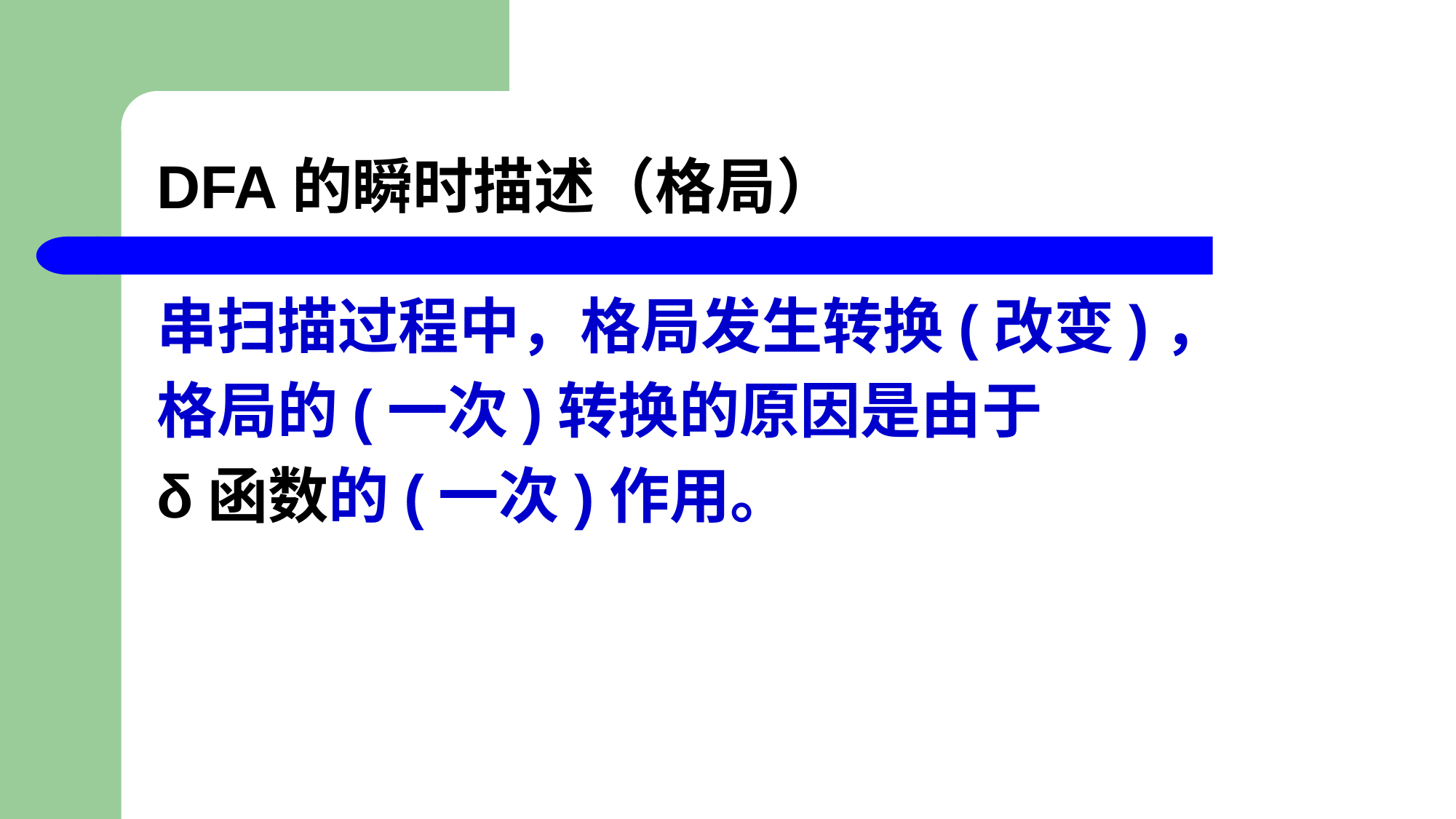

# DFA的瞬时描述（格局）
串扫描过程中，格局发生转换(改变)，
格局的(一次)转换的原因是由于
δ函数的(一次)作用。